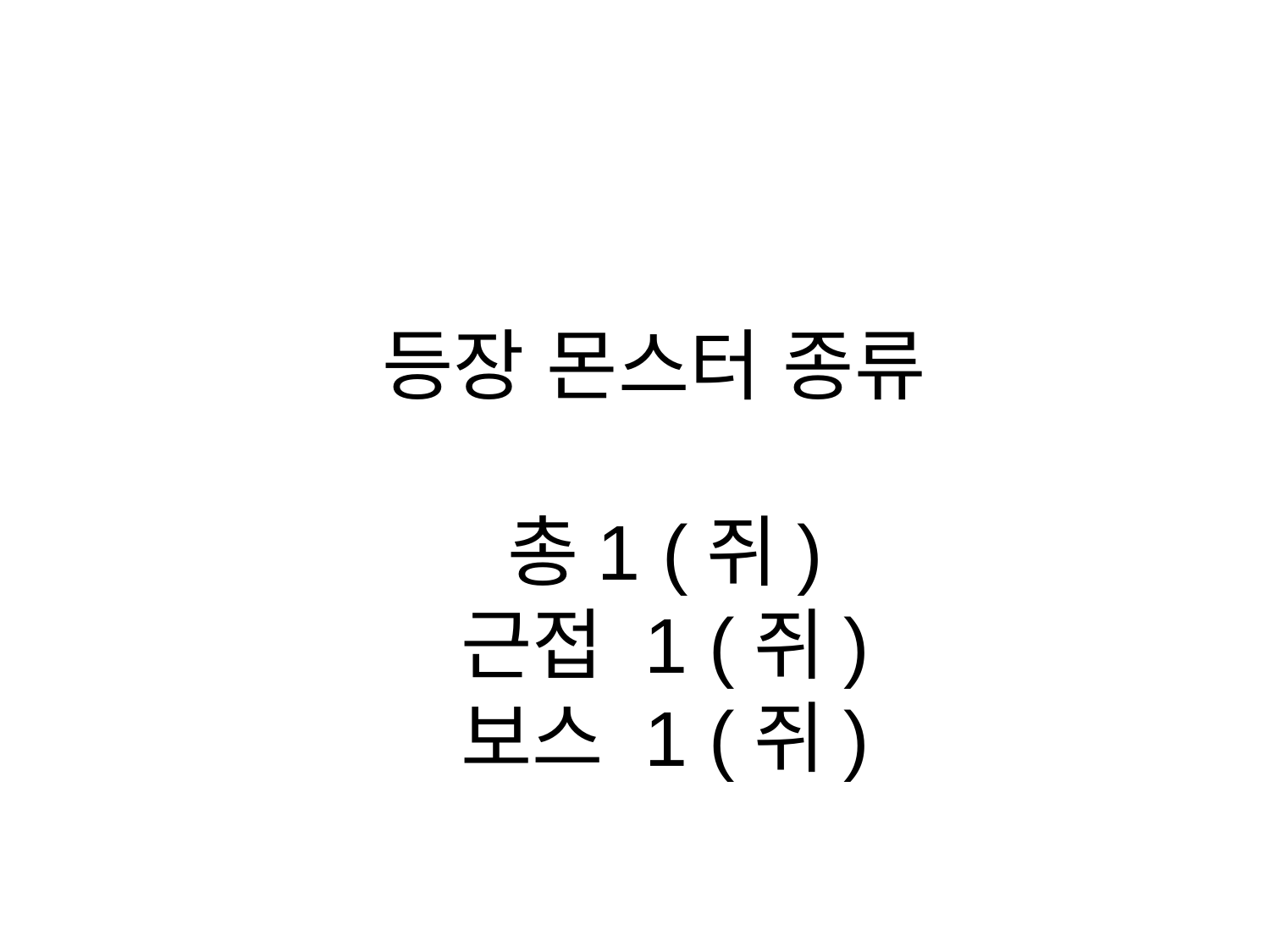

등장 몬스터 종류
총1 (쥐)
근접 1 (쥐)
보스 1 (쥐)